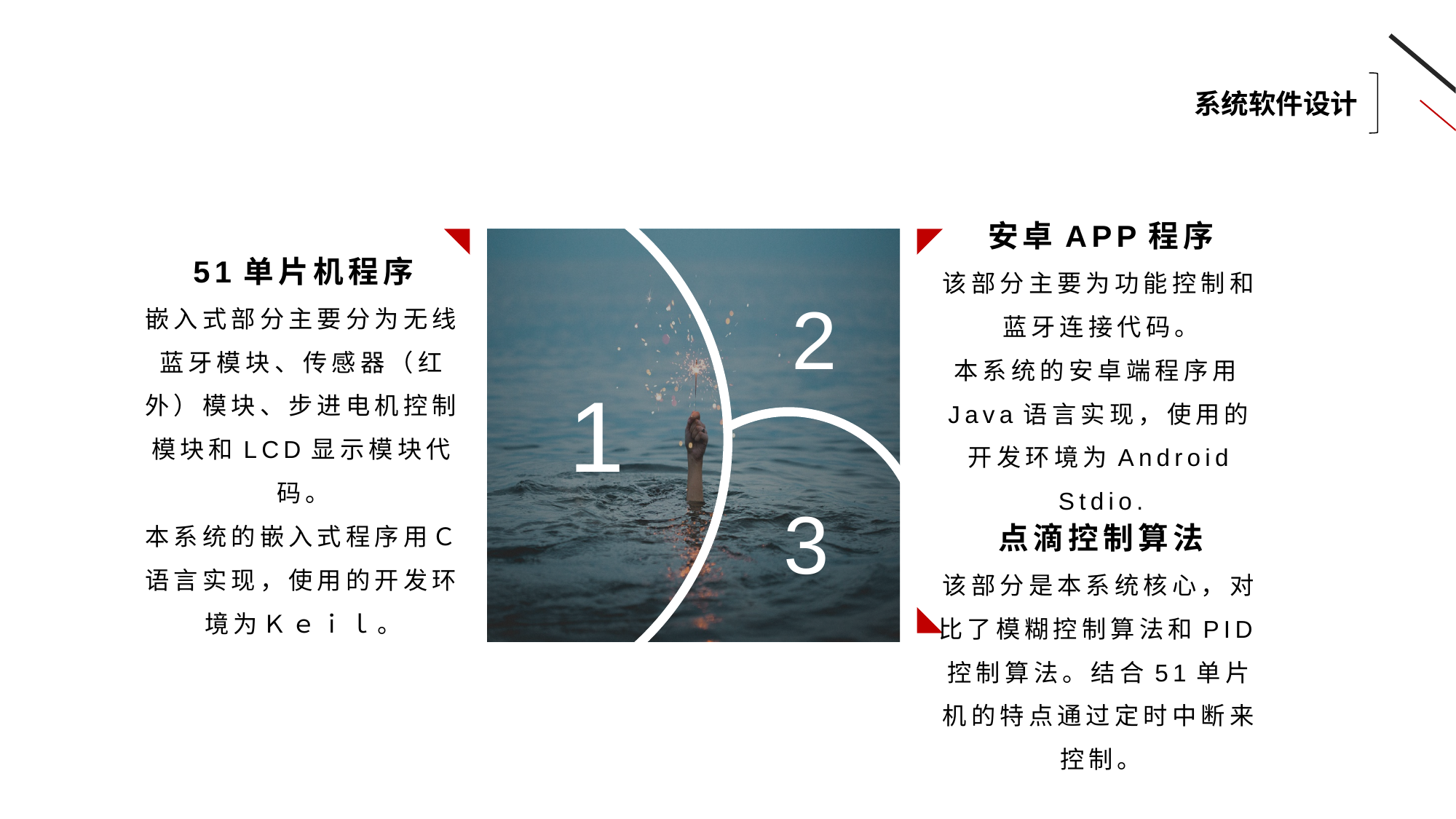

系统软件设计

安卓APP程序
该部分主要为功能控制和蓝牙连接代码。
本系统的安卓端程序用Java语言实现，使用的开发环境为Android Stdio.
51单片机程序
嵌入式部分主要分为无线蓝牙模块、传感器（红外）模块、步进电机控制模块和LCD显示模块代码。
本系统的嵌入式程序用Ｃ语言实现，使用的开发环境为Ｋｅｉｌ。

2
1

3
点滴控制算法
该部分是本系统核心，对比了模糊控制算法和PID控制算法。结合51单片机的特点通过定时中断来控制。